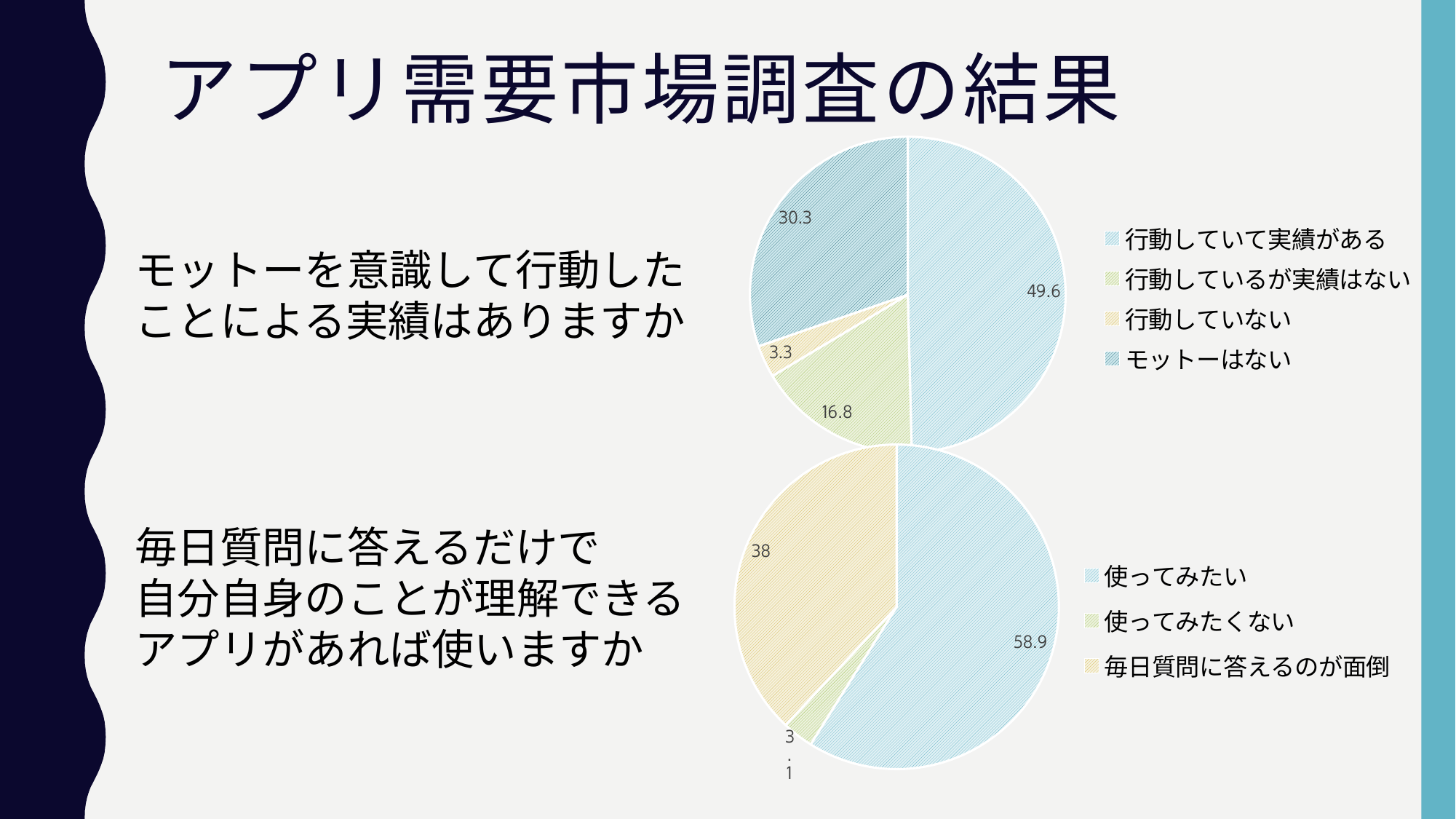

# アプリ需要市場調査の結果

### Chart

| Category | モットーを意識して行動したことによる実績はありますか |
|---|---|
| 行動していて実績がある | 49.6 |
| 行動しているが実績はない | 16.8 |
| 行動していない | 3.3 |
| モットーはない | 30.3 |
モットーを意識して行動した
ことによる実績はありますか

### Chart

| Category | 毎日質問に答えるだけで自分自身のことが理解できるアプリがあれば使いますか |
|---|---|
| 使ってみたい | 58.9 |
| 使ってみたくない | 3.1 |
| 毎日質問に答えるのが面倒 | 38.0 |
毎日質問に答えるだけで
自分自身のことが理解できるアプリがあれば使いますか